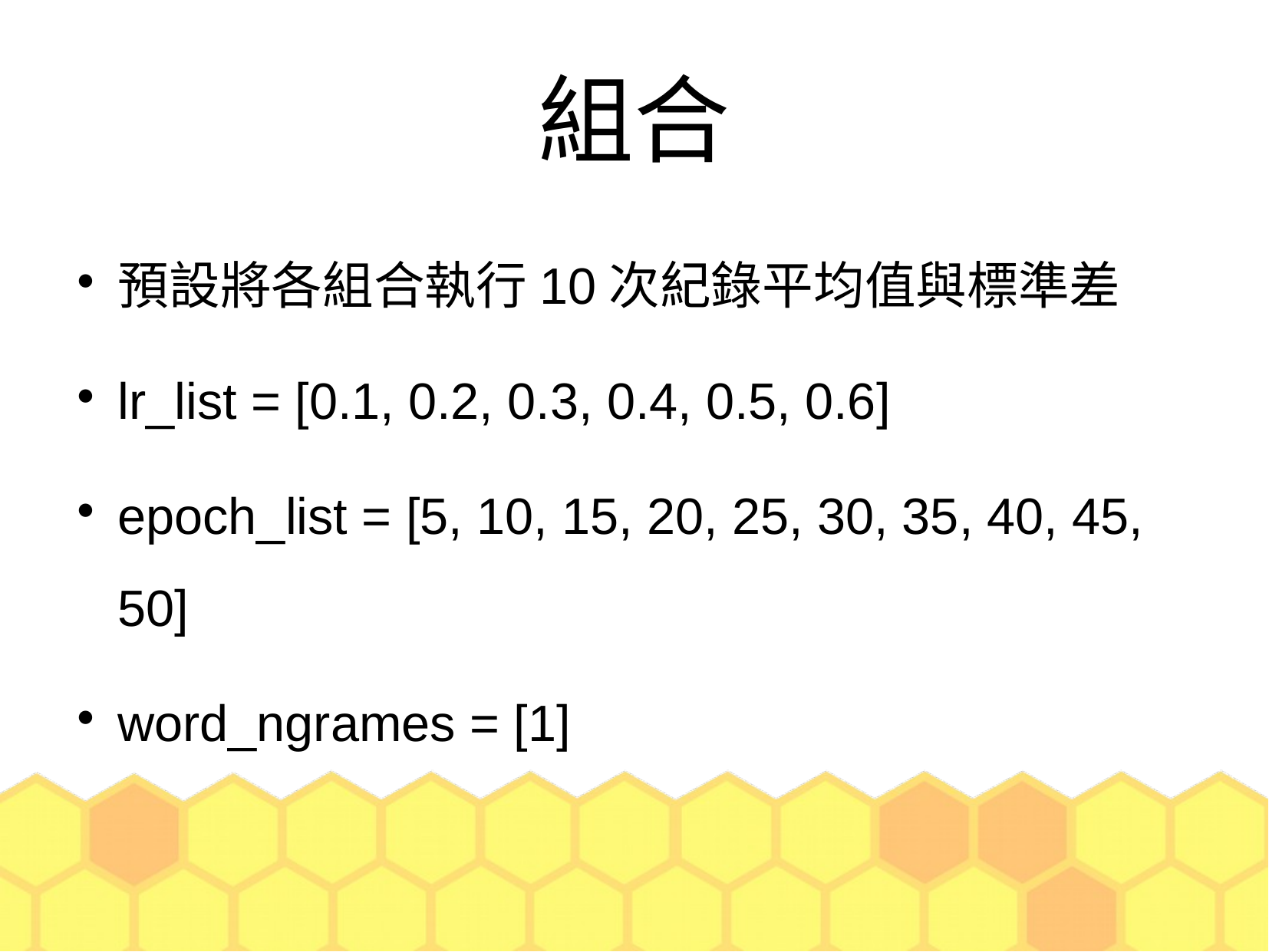

組合
預設將各組合執行10次紀錄平均值與標準差
lr_list = [0.1, 0.2, 0.3, 0.4, 0.5, 0.6]
epoch_list = [5, 10, 15, 20, 25, 30, 35, 40, 45, 50]
word_ngrames = [1]